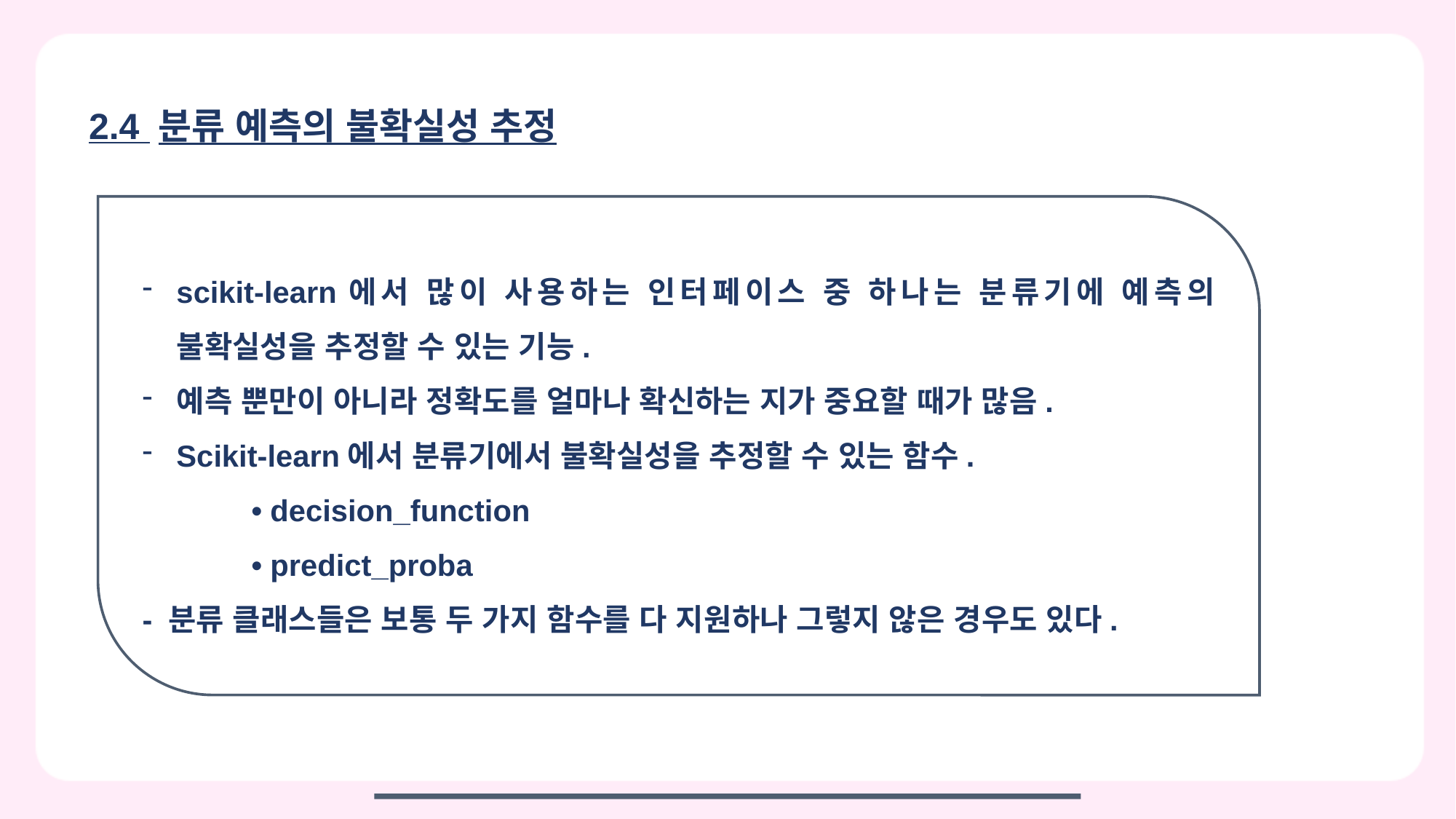

2.4 분류 예측의 불확실성 추정
scikit-learn에서 많이 사용하는 인터페이스 중 하나는 분류기에 예측의 불확실성을 추정할 수 있는 기능.
예측 뿐만이 아니라 정확도를 얼마나 확신하는 지가 중요할 때가 많음.
Scikit-learn에서 분류기에서 불확실성을 추정할 수 있는 함수.
	• decision_function
	• predict_proba
- 분류 클래스들은 보통 두 가지 함수를 다 지원하나 그렇지 않은 경우도 있다.